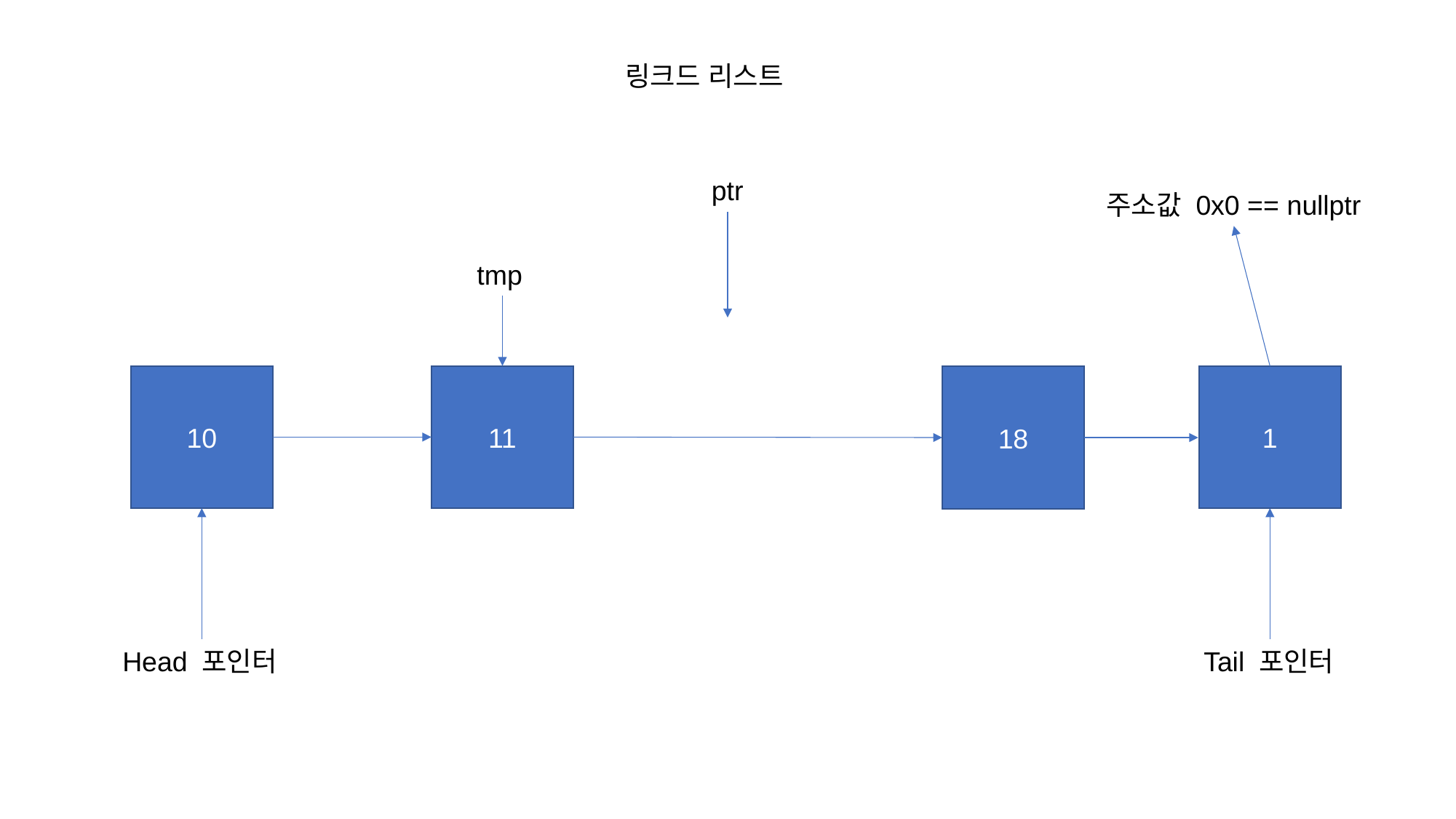

링크드 리스트
ptr
주소값 0x0 == nullptr
tmp
10
11
1
18
Head 포인터
Tail 포인터